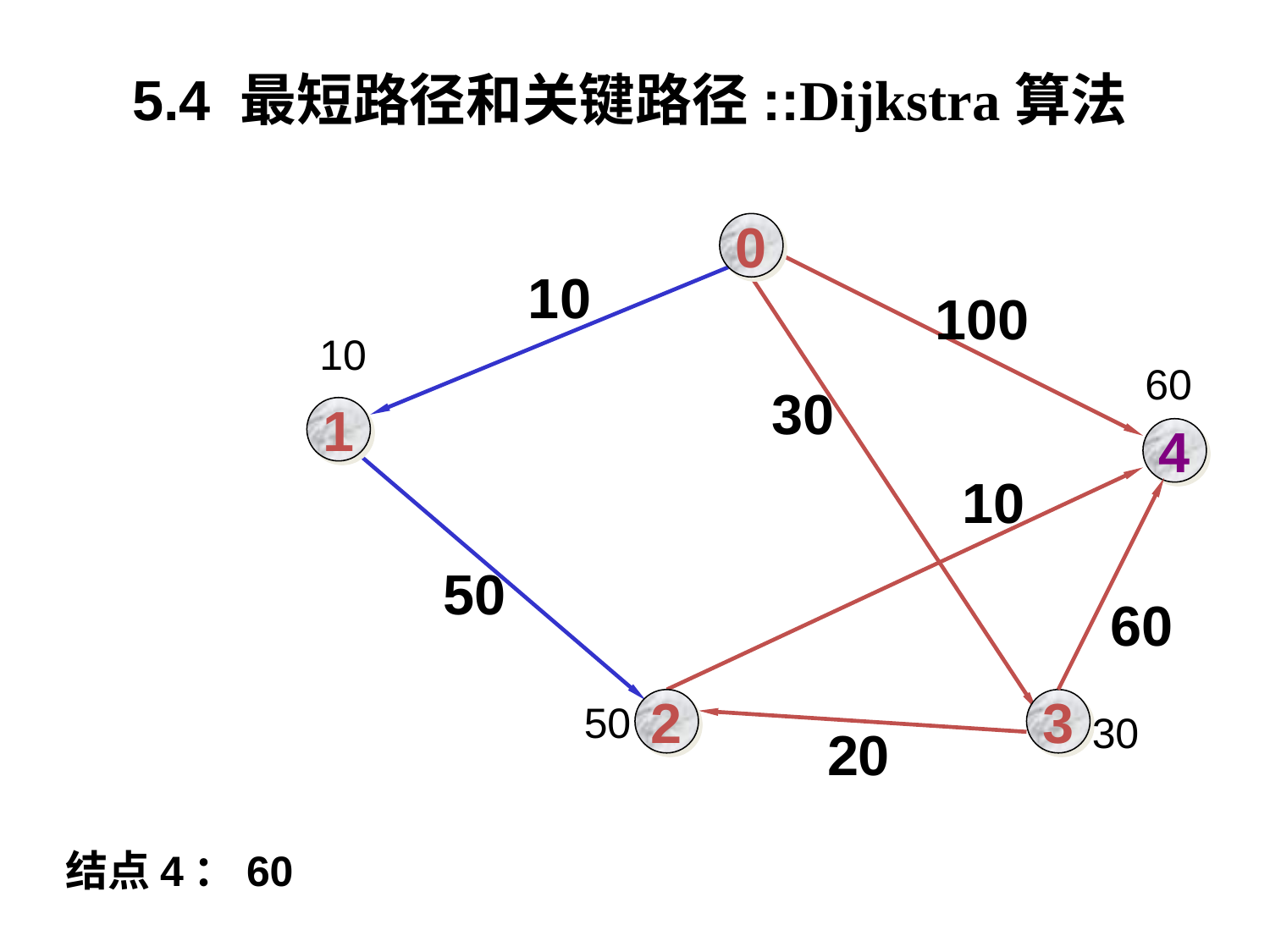

5.4 最短路径和关键路径::Dijkstra算法
0
10

100
10
60
30
1
4

10

50
60
50
2
3
30

20
结点4：60